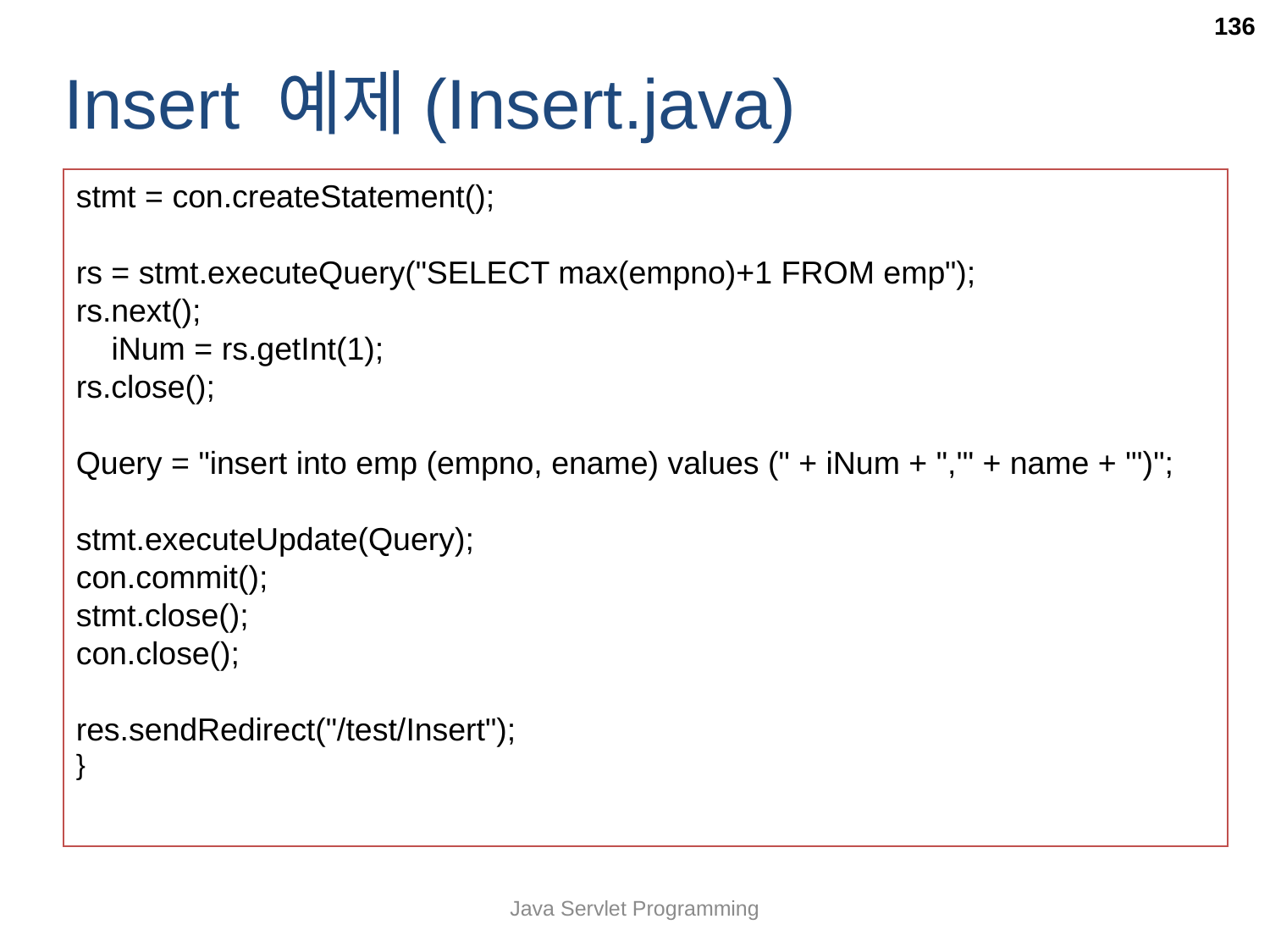

136
 Insert 예제(Insert.java)
stmt = con.createStatement();

rs = stmt.executeQuery("SELECT max(empno)+1 FROM emp");
rs.next();
    iNum = rs.getInt(1);
rs.close();

Query = "insert into emp (empno, ename) values (" + iNum + ",'" + name + "')";

stmt.executeUpdate(Query);
con.commit();
stmt.close();
con.close();

res.sendRedirect("/test/Insert");
}
Java Servlet Programming